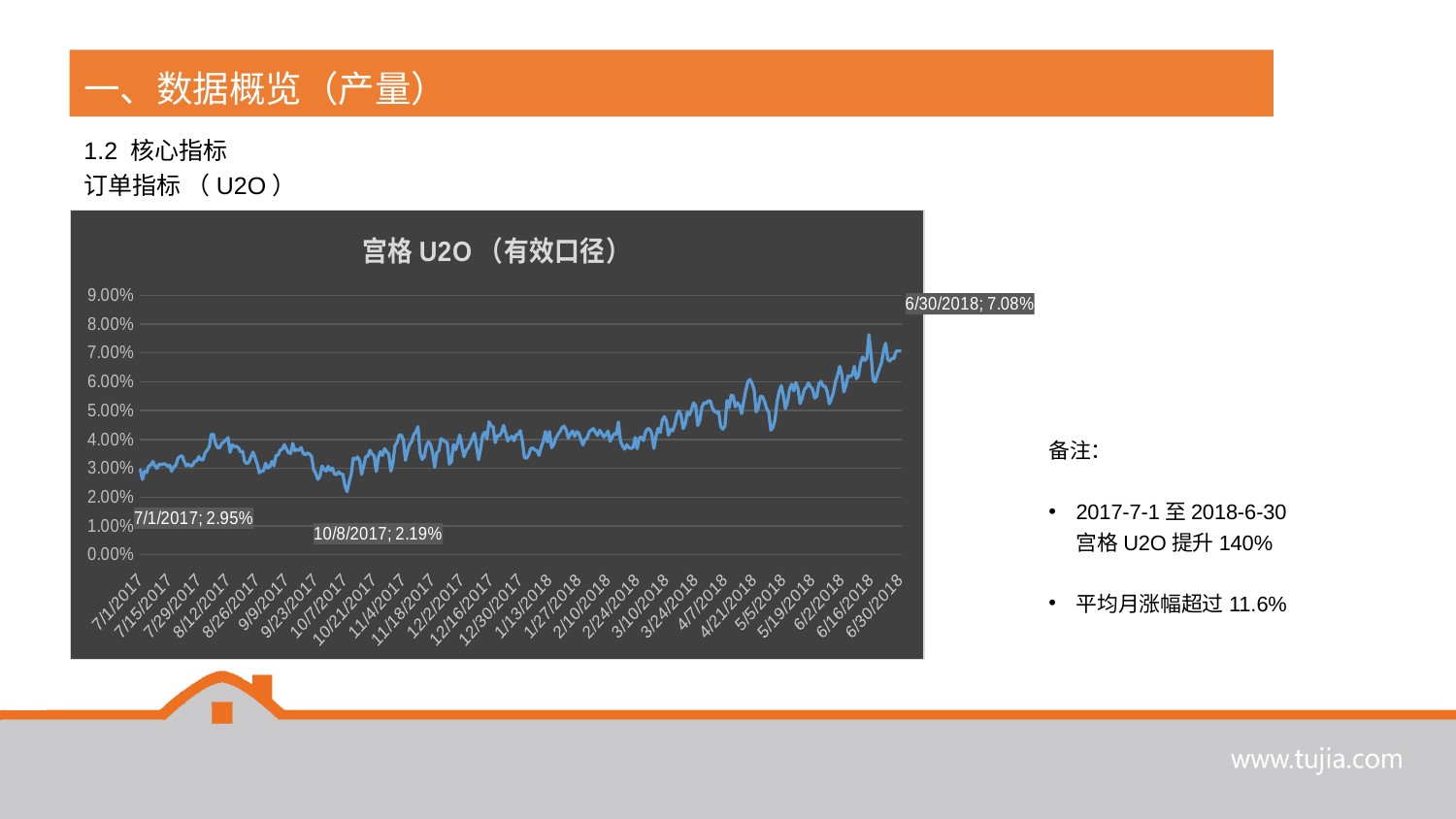

一、数据概览（产量）
1.2 核心指标
订单指标 （U2O）

### Chart:

| Category | 宫格U2O（有效口径） |
|---|---|
| 42917 | 0.029505276140879815 |
| 42918 | 0.026119402985074626 |
| 42919 | 0.0289750925386086 |
| 42920 | 0.028534088433892397 |
| 42921 | 0.030780811606104155 |
| 42922 | 0.031080112117854115 |
| 42923 | 0.03237358544621115 |
| 42924 | 0.03086084844726916 |
| 42925 | 0.029949364769917178 |
| 42926 | 0.03147026958128864 |
| 42927 | 0.031234637927774627 |
| 42928 | 0.03152069297401348 |
| 42929 | 0.03148344468824733 |
| 42930 | 0.030708003734093253 |
| 42931 | 0.031064253893538587 |
| 42932 | 0.028925466069634462 |
| 42933 | 0.030486016037551338 |
| 42934 | 0.031010360825981395 |
| 42935 | 0.03345663595881535 |
| 42936 | 0.03407044340590448 |
| 42937 | 0.03432924191014051 |
| 42938 | 0.03236850295673825 |
| 42939 | 0.030860039502677277 |
| 42940 | 0.031507616487455196 |
| 42941 | 0.030747713589527857 |
| 42942 | 0.030992085326109958 |
| 42943 | 0.03236580941201579 |
| 42944 | 0.0325585666476206 |
| 42945 | 0.03401138805985352 |
| 42946 | 0.03295459492403465 |
| 42947 | 0.032884934209145664 |
| 42948 | 0.03534425219489654 |
| 42949 | 0.036239645464639814 |
| 42950 | 0.03744224233398251 |
| 42951 | 0.041801075268817205 |
| 42952 | 0.0417558119299395 |
| 42953 | 0.03858324192051304 |
| 42954 | 0.037135845713645664 |
| 42955 | 0.0371 |
| 42956 | 0.03852142083827396 |
| 42957 | 0.03919062393699813 |
| 42958 | 0.0397782412091429 |
| 42959 | 0.04062533009401077 |
| 42960 | 0.03551303739135507 |
| 42961 | 0.03818351996571828 |
| 42962 | 0.03745856478600763 |
| 42963 | 0.03762558126184052 |
| 42964 | 0.03711185501558351 |
| 42965 | 0.035638558147121184 |
| 42966 | 0.03584679832435667 |
| 42967 | 0.03225454346995579 |
| 42968 | 0.03160043549265106 |
| 42969 | 0.032183465022162266 |
| 42970 | 0.03395739186571982 |
| 42971 | 0.03563139728636039 |
| 42972 | 0.033593217773067896 |
| 42973 | 0.03142740951606344 |
| 42974 | 0.02840387197060694 |
| 42975 | 0.02897973013373727 |
| 42976 | 0.02911138509099608 |
| 42977 | 0.03180723834876392 |
| 42978 | 0.03009310986964618 |
| 42979 | 0.030468736351089293 |
| 42980 | 0.03239950863304443 |
| 42981 | 0.030858715148982117 |
| 42982 | 0.03434362216437337 |
| 42983 | 0.03465756601835592 |
| 42984 | 0.03628556996127294 |
| 42985 | 0.03664912830493658 |
| 42986 | 0.03820948019843048 |
| 42987 | 0.036643750517684086 |
| 42988 | 0.035327984737765515 |
| 42989 | 0.035146854291090567 |
| 42990 | 0.038622779695260546 |
| 42991 | 0.0360636613615532 |
| 42992 | 0.036525670423313984 |
| 42993 | 0.036219271636249106 |
| 42994 | 0.037228407034930154 |
| 42995 | 0.03515338920986248 |
| 42996 | 0.03465667441382472 |
| 42997 | 0.03529927316137026 |
| 42998 | 0.034925350961895564 |
| 42999 | 0.03414046105993184 |
| 43000 | 0.02953353161851525 |
| 43001 | 0.028258456072829546 |
| 43002 | 0.02612555485098288 |
| 43003 | 0.027212020033388983 |
| 43004 | 0.03077505543836876 |
| 43005 | 0.029658405894172808 |
| 43006 | 0.02898037628970261 |
| 43007 | 0.030661056999596564 |
| 43008 | 0.02923599253464639 |
| 43009 | 0.03012298354895384 |
| 43010 | 0.027961708729047637 |
| 43011 | 0.027787573171591792 |
| 43012 | 0.028788365371381384 |
| 43013 | 0.02801497251140484 |
| 43014 | 0.027890653860362026 |
| 43015 | 0.023890034829067056 |
| 43016 | 0.0218971283373503 |
| 43017 | 0.025095785440613028 |
| 43018 | 0.027904453864234485 |
| 43019 | 0.033531006812019135 |
| 43020 | 0.03305642464127738 |
| 43021 | 0.03394278908713967 |
| 43022 | 0.03267458910555227 |
| 43023 | 0.027828634199926768 |
| 43024 | 0.03074904319300164 |
| 43025 | 0.03401784323759094 |
| 43026 | 0.034203420342034205 |
| 43027 | 0.03625738616614529 |
| 43028 | 0.03491044711392515 |
| 43029 | 0.03419629906377741 |
| 43030 | 0.028903352228987333 |
| 43031 | 0.033685419058553386 |
| 43032 | 0.03574370709382151 |
| 43033 | 0.03445658424381828 |
| 43034 | 0.036842459756179696 |
| 43035 | 0.03567132515364259 |
| 43036 | 0.03494717287820736 |
| 43037 | 0.028965447819412637 |
| 43038 | 0.03194511992218496 |
| 43039 | 0.037927867550326406 |
| 43040 | 0.03895370256662164 |
| 43041 | 0.04153630632734065 |
| 43042 | 0.04156052782558807 |
| 43043 | 0.039829799107142856 |
| 43044 | 0.032791960373404455 |
| 43045 | 0.035988573569354684 |
| 43046 | 0.038294559010900855 |
| 43047 | 0.03928346951602765 |
| 43048 | 0.04178413937685246 |
| 43049 | 0.042682766767292296 |
| 43050 | 0.044427036705461054 |
| 43051 | 0.03531826420727156 |
| 43052 | 0.03309363643392871 |
| 43053 | 0.03394916757998017 |
| 43054 | 0.037749171690837 |
| 43055 | 0.03922060965198614 |
| 43056 | 0.03824280688225939 |
| 43057 | 0.03539240506329114 |
| 43058 | 0.030311238724706775 |
| 43059 | 0.035348837209302326 |
| 43060 | 0.03618082280882433 |
| 43061 | 0.04027668330268803 |
| 43062 | 0.039787292064357785 |
| 43063 | 0.03927377490283478 |
| 43064 | 0.03882813554745511 |
| 43065 | 0.031433256440899365 |
| 43066 | 0.032280756604658435 |
| 43067 | 0.03824081377322055 |
| 43068 | 0.03643410852713178 |
| 43069 | 0.03871203805342115 |
| 43070 | 0.04155508798775823 |
| 43071 | 0.03779684499647554 |
| 43072 | 0.03405858757748876 |
| 43073 | 0.036152167555285594 |
| 43074 | 0.03700675186318716 |
| 43075 | 0.038512004788103404 |
| 43076 | 0.04020324061065843 |
| 43077 | 0.042130785481083156 |
| 43078 | 0.037521158548053414 |
| 43079 | 0.0329454068369008 |
| 43080 | 0.03676662940854717 |
| 43081 | 0.0415164925407181 |
| 43082 | 0.0424752191094333 |
| 43083 | 0.04019583123213986 |
| 43084 | 0.04611885278046485 |
| 43085 | 0.04471300670825611 |
| 43086 | 0.04433510567944343 |
| 43087 | 0.03889658872446014 |
| 43088 | 0.041369986480396574 |
| 43089 | 0.04116074168237408 |
| 43090 | 0.04250067318912126 |
| 43091 | 0.04488683334450477 |
| 43092 | 0.04226885553871443 |
| 43093 | 0.03943891034763163 |
| 43094 | 0.04045096946044725 |
| 43095 | 0.0410656075536738 |
| 43096 | 0.03956267111489856 |
| 43097 | 0.0415870147023044 |
| 43098 | 0.04180043024987589 |
| 43099 | 0.04304423338705387 |
| 43100 | 0.03946087607637589 |
| 43101 | 0.03375969337730635 |
| 43102 | 0.0334608636834429 |
| 43103 | 0.034583785777213216 |
| 43104 | 0.03679860447730199 |
| 43105 | 0.03709576465679115 |
| 43106 | 0.036327219059666876 |
| 43107 | 0.036089129529362766 |
| 43108 | 0.034468809878645944 |
| 43109 | 0.03738650152726056 |
| 43110 | 0.03928578895649083 |
| 43111 | 0.04274662354123869 |
| 43112 | 0.039125007673576295 |
| 43113 | 0.04275520198284995 |
| 43114 | 0.03712684033906853 |
| 43115 | 0.038134615384615385 |
| 43116 | 0.04045758928571429 |
| 43117 | 0.0416473167016514 |
| 43118 | 0.042774039009923576 |
| 43119 | 0.044121353106523216 |
| 43120 | 0.044653846929921914 |
| 43121 | 0.043217866733641155 |
| 43122 | 0.04046556741028128 |
| 43123 | 0.04193308266371462 |
| 43124 | 0.04292334118962969 |
| 43125 | 0.04103107760566975 |
| 43126 | 0.04267506802233997 |
| 43127 | 0.042251832910482054 |
| 43128 | 0.04005472066308568 |
| 43129 | 0.0380845351813698 |
| 43130 | 0.03995754510832241 |
| 43131 | 0.040421942730242785 |
| 43132 | 0.04255187492265171 |
| 43133 | 0.043274394778154174 |
| 43134 | 0.043766090474439134 |
| 43135 | 0.04243467908242447 |
| 43136 | 0.04136211922768178 |
| 43137 | 0.04317821699608039 |
| 43138 | 0.042160518257754076 |
| 43139 | 0.04082792207792208 |
| 43140 | 0.04157861901024371 |
| 43141 | 0.042903707194470626 |
| 43142 | 0.03934608455670972 |
| 43143 | 0.04079928538138885 |
| 43144 | 0.04203412022952208 |
| 43145 | 0.041721017037587044 |
| 43146 | 0.046057076295864884 |
| 43147 | 0.03934976490006519 |
| 43148 | 0.037714285714285714 |
| 43149 | 0.036631306694654774 |
| 43150 | 0.038209473254389545 |
| 43151 | 0.037140050419571316 |
| 43152 | 0.03686396001197558 |
| 43153 | 0.0372452941333976 |
| 43154 | 0.04064912782384901 |
| 43155 | 0.03678164148081568 |
| 43156 | 0.04054119508532864 |
| 43157 | 0.0408582995951417 |
| 43158 | 0.03959696242480029 |
| 43159 | 0.04263691338046163 |
| 43160 | 0.04373345999864287 |
| 43161 | 0.043591979075850044 |
| 43162 | 0.04186660268714012 |
| 43163 | 0.03688251901670593 |
| 43164 | 0.04102833158447009 |
| 43165 | 0.043792496007638994 |
| 43166 | 0.042407926957819114 |
| 43167 | 0.046649168853893266 |
| 43168 | 0.04790292023257333 |
| 43169 | 0.04649476892660021 |
| 43170 | 0.04143646408839779 |
| 43171 | 0.04358804201803085 |
| 43172 | 0.04294458814645823 |
| 43173 | 0.04511229705109395 |
| 43174 | 0.048391621469983166 |
| 43175 | 0.04988992589377073 |
| 43176 | 0.048495741442404226 |
| 43177 | 0.04375947448206165 |
| 43178 | 0.04530371672298065 |
| 43179 | 0.04944266802139677 |
| 43180 | 0.04850937029841808 |
| 43181 | 0.050253062633001666 |
| 43182 | 0.05268817204301075 |
| 43183 | 0.05174598812086788 |
| 43184 | 0.04482878114859969 |
| 43185 | 0.04663971990549657 |
| 43186 | 0.05125550447950746 |
| 43187 | 0.052681413986167526 |
| 43188 | 0.052515499132586504 |
| 43189 | 0.05330361578431504 |
| 43190 | 0.05343900056410891 |
| 43191 | 0.0508509162143411 |
| 43192 | 0.0497348261638185 |
| 43193 | 0.0492662241069248 |
| 43194 | 0.049571735576280425 |
| 43195 | 0.044568642946233895 |
| 43196 | 0.043539555667442886 |
| 43197 | 0.0445822714851546 |
| 43198 | 0.05354701628975672 |
| 43199 | 0.0510216354184763 |
| 43200 | 0.05532625519320064 |
| 43201 | 0.05506199754734978 |
| 43202 | 0.051276995675434096 |
| 43203 | 0.05274163876278836 |
| 43204 | 0.05178262468836423 |
| 43205 | 0.048959261932051336 |
| 43206 | 0.053141339979951775 |
| 43207 | 0.05692920976524843 |
| 43208 | 0.059944605644948565 |
| 43209 | 0.06079233226837061 |
| 43210 | 0.05945925303597342 |
| 43211 | 0.05723261308588852 |
| 43212 | 0.04958845233750963 |
| 43213 | 0.05108467459762071 |
| 43214 | 0.0549898644294201 |
| 43215 | 0.054868561133404305 |
| 43216 | 0.053166491104191506 |
| 43217 | 0.05063249904989413 |
| 43218 | 0.04941047539868491 |
| 43219 | 0.04323318731466096 |
| 43220 | 0.04413911277527448 |
| 43221 | 0.04679142404172408 |
| 43222 | 0.053146707522051494 |
| 43223 | 0.05669801951276509 |
| 43224 | 0.058684081732533956 |
| 43225 | 0.055297024936615424 |
| 43226 | 0.05065013607499244 |
| 43227 | 0.052969894222945485 |
| 43228 | 0.057486394940041416 |
| 43229 | 0.05916168821758104 |
| 43230 | 0.05686987454943256 |
| 43231 | 0.05977277776014725 |
| 43232 | 0.05764605227048929 |
| 43233 | 0.052445313889382894 |
| 43234 | 0.054215801412506634 |
| 43235 | 0.05716927589835156 |
| 43236 | 0.05811613869262084 |
| 43237 | 0.05960750748914838 |
| 43238 | 0.0582815225656394 |
| 43239 | 0.057492959890402616 |
| 43240 | 0.054338897142357775 |
| 43241 | 0.055 |
| 43242 | 0.05920308247454206 |
| 43243 | 0.06015982620839475 |
| 43244 | 0.05843560816596314 |
| 43245 | 0.05843165333250319 |
| 43246 | 0.05660696440925513 |
| 43247 | 0.05232604885265409 |
| 43248 | 0.053933361400132315 |
| 43249 | 0.056416380264460886 |
| 43250 | 0.060088227104187125 |
| 43251 | 0.06226640971735576 |
| 43252 | 0.06535889300981575 |
| 43253 | 0.06262680342651036 |
| 43254 | 0.05647935779816514 |
| 43255 | 0.0587833494053359 |
| 43256 | 0.06207421552436003 |
| 43257 | 0.06173854060681955 |
| 43258 | 0.062364502602848204 |
| 43259 | 0.06537912376944466 |
| 43260 | 0.06107717934480844 |
| 43261 | 0.0620770432066632 |
| 43262 | 0.06666340269277846 |
| 43263 | 0.06857483046984736 |
| 43264 | 0.06735956765929191 |
| 43265 | 0.06819595294965974 |
| 43266 | 0.07631571194280495 |
| 43267 | 0.06922459177299901 |
| 43268 | 0.06057735864596631 |
| 43269 | 0.05999952029166267 |
| 43270 | 0.062376150424941657 |
| 43271 | 0.0645774594635469 |
| 43272 | 0.06653940550859012 |
| 43273 | 0.07070633943869302 |
| 43274 | 0.0733598930948783 |
| 43275 | 0.0677723980127176 |
| 43276 | 0.06719201660009835 |
| 43277 | 0.06808520523124811 |
| 43278 | 0.068125 |
| 43279 | 0.0706376607559861 |
| 43280 | 0.0706969399513465 |
| 43281 | 0.07079249217935349 |
备注：

2017-7-1至2018-6-30宫格U2O提升140%

平均月涨幅超过11.6%